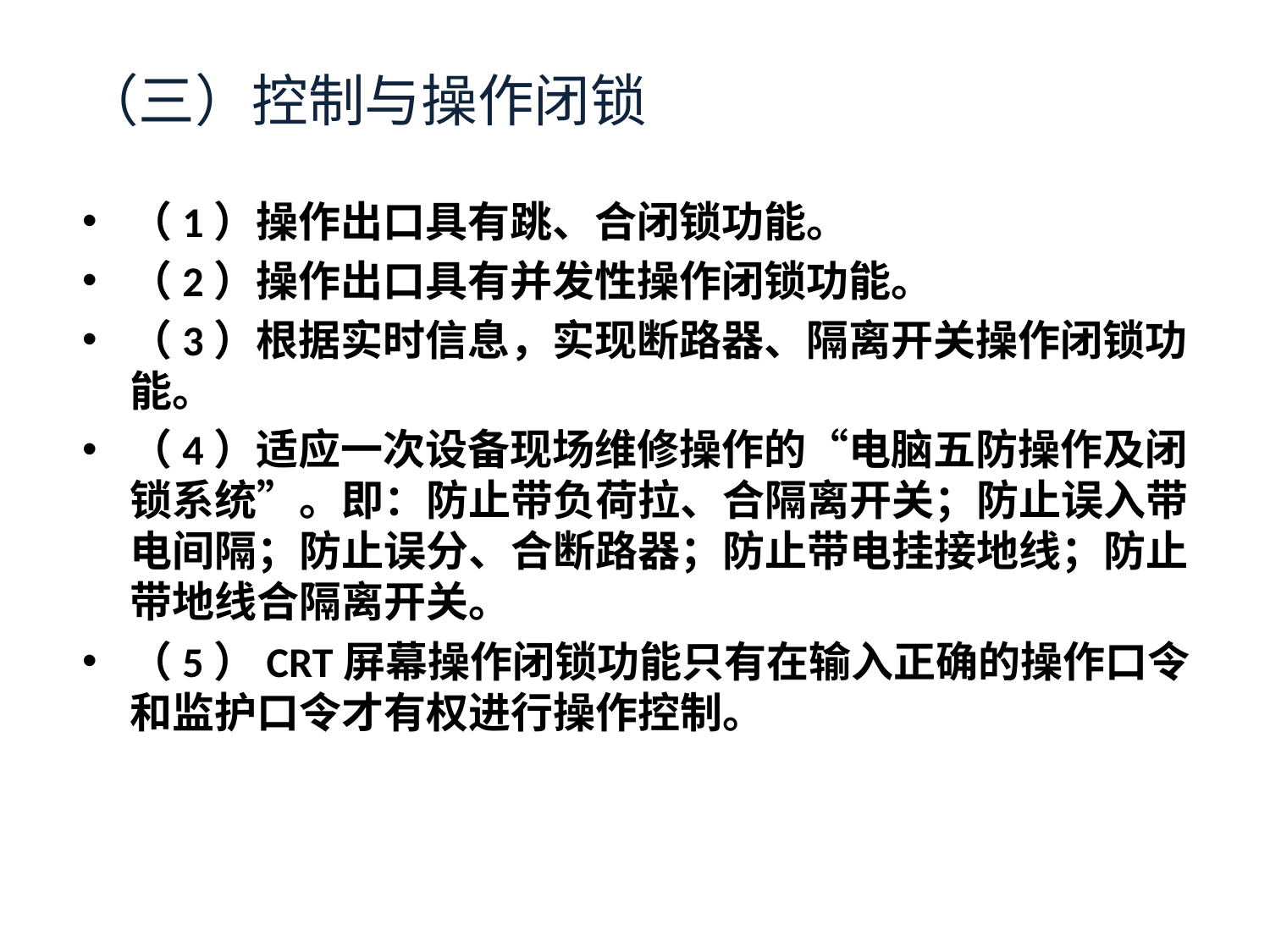

# （三）控制与操作闭锁
（1）操作出口具有跳、合闭锁功能。
（2）操作出口具有并发性操作闭锁功能。
（3）根据实时信息，实现断路器、隔离开关操作闭锁功能。
（4）适应一次设备现场维修操作的“电脑五防操作及闭锁系统”。即：防止带负荷拉、合隔离开关；防止误入带电间隔；防止误分、合断路器；防止带电挂接地线；防止带地线合隔离开关。
（5）CRT屏幕操作闭锁功能只有在输入正确的操作口令和监护口令才有权进行操作控制。